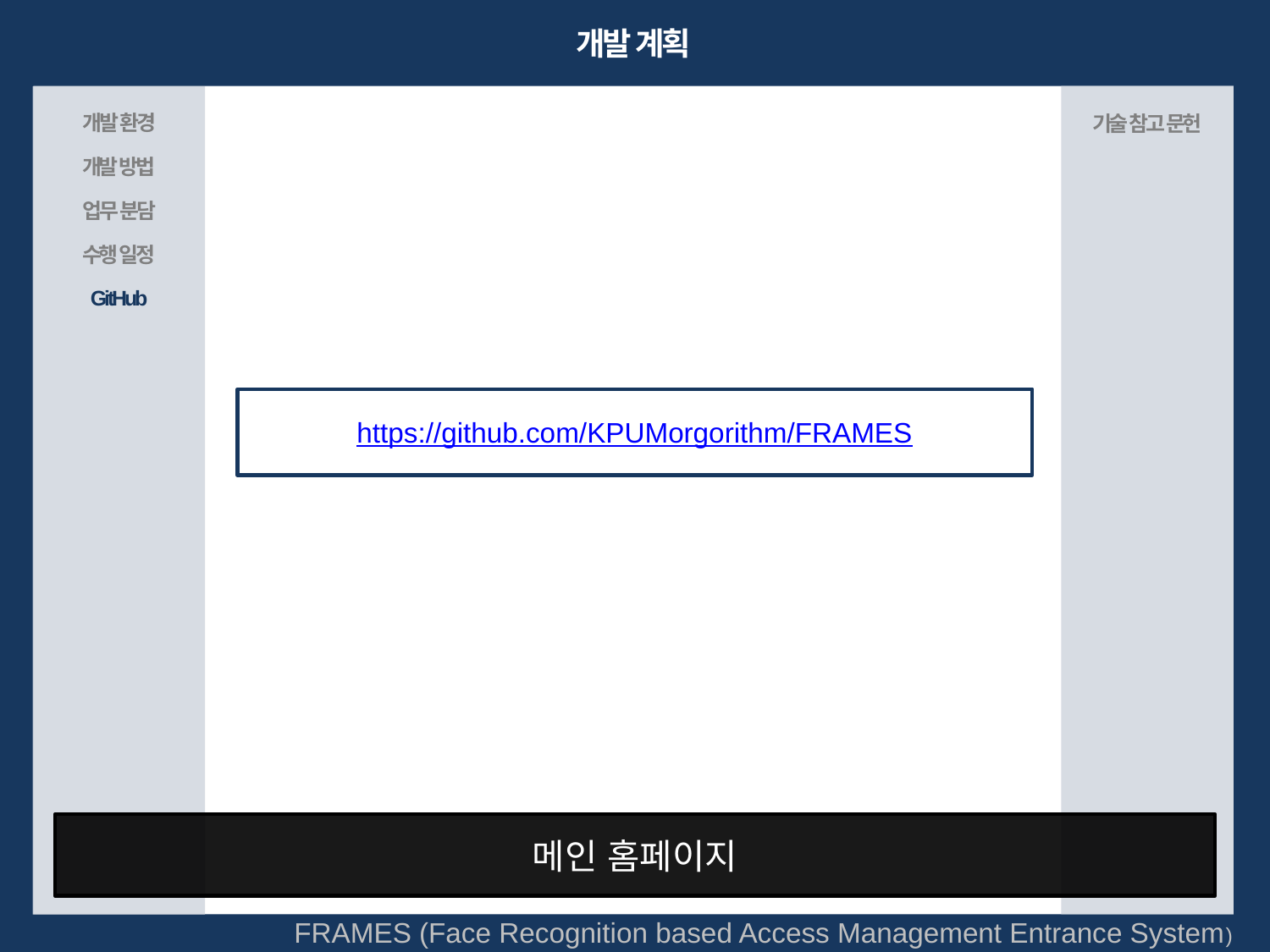

개발 계획

개발 환경
기술 참고 문헌
개발 방법
업무 분담
수행 일정
GitHub
https://github.com/KPUMorgorithm/FRAMES
메인 홈페이지
FRAMES (Face Recognition based Access Management Entrance System)